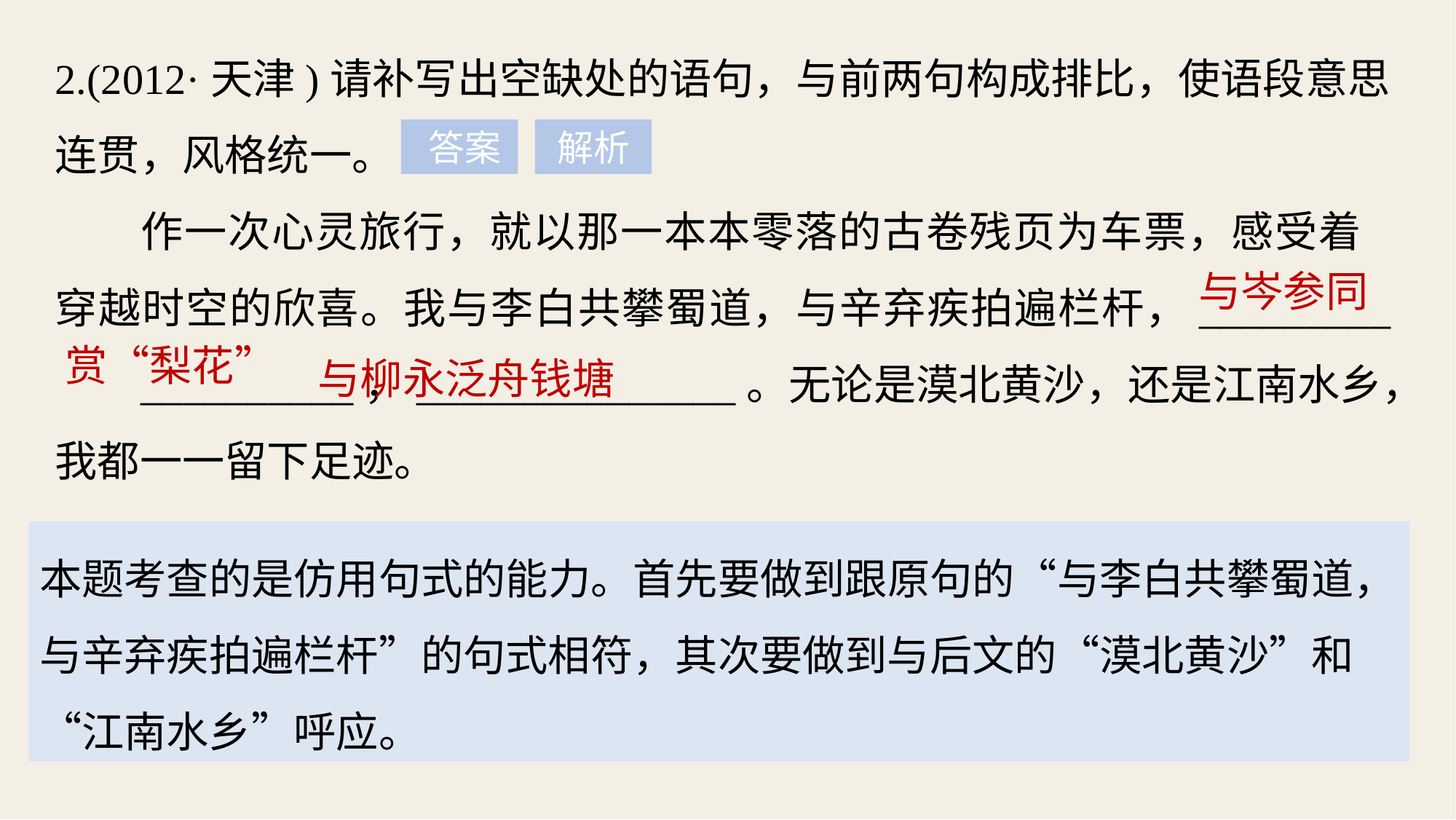

2.(2012·天津)请补写出空缺处的语句，与前两句构成排比，使语段意思连贯，风格统一。
作一次心灵旅行，就以那一本本零落的古卷残页为车票，感受着穿越时空的欣喜。我与李白共攀蜀道，与辛弃疾拍遍栏杆，_________
__________，_______________。无论是漠北黄沙，还是江南水乡，我都一一留下足迹。
 答案
解析
与岑参同
与柳永泛舟钱塘
赏“梨花”
本题考查的是仿用句式的能力。首先要做到跟原句的“与李白共攀蜀道，与辛弃疾拍遍栏杆”的句式相符，其次要做到与后文的“漠北黄沙”和“江南水乡”呼应。